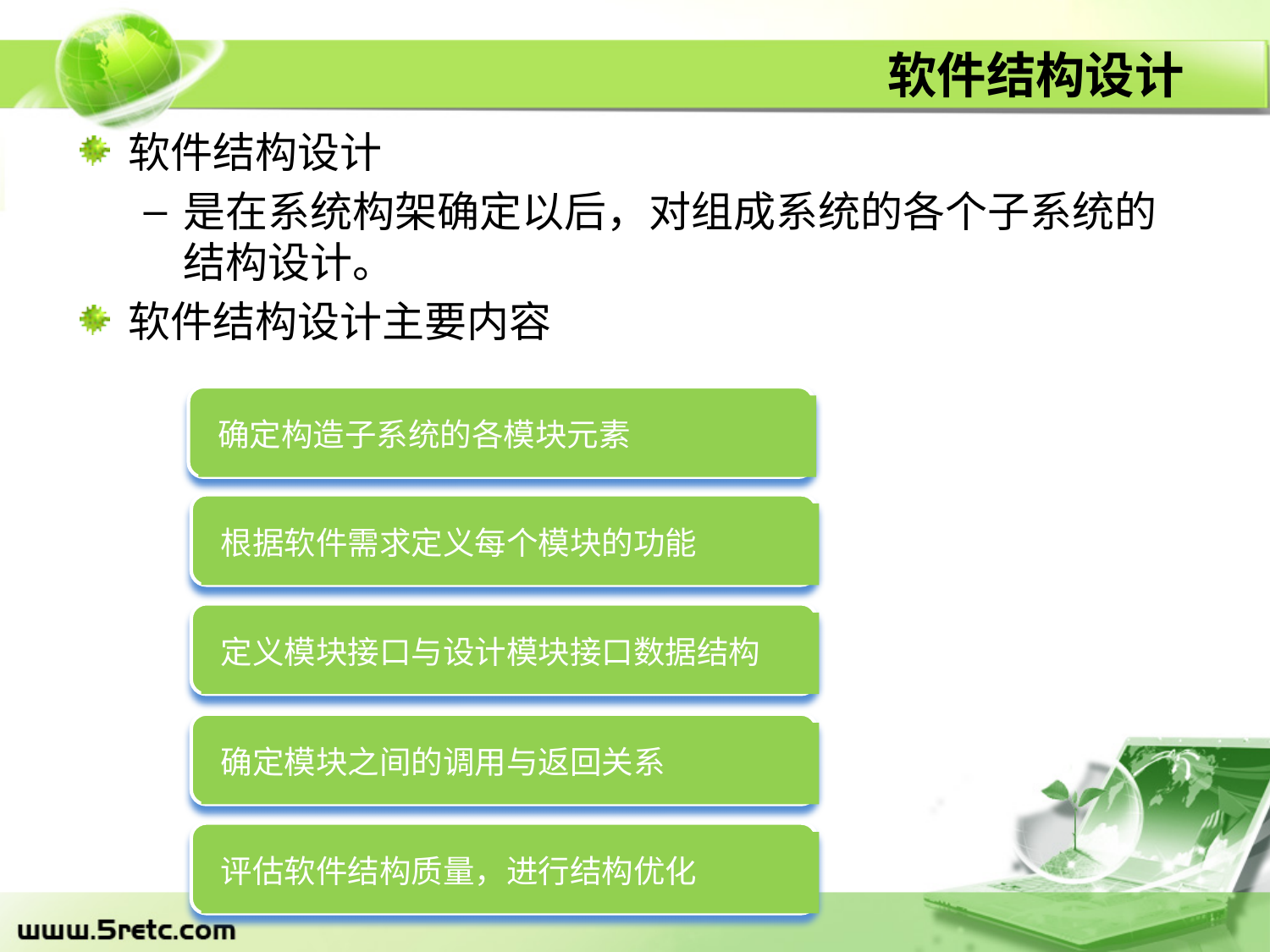

# 软件结构设计
软件结构设计
是在系统构架确定以后，对组成系统的各个子系统的结构设计。
软件结构设计主要内容

确定构造子系统的各模块元素

根据软件需求定义每个模块的功能

定义模块接口与设计模块接口数据结构

确定模块之间的调用与返回关系

评估软件结构质量，进行结构优化